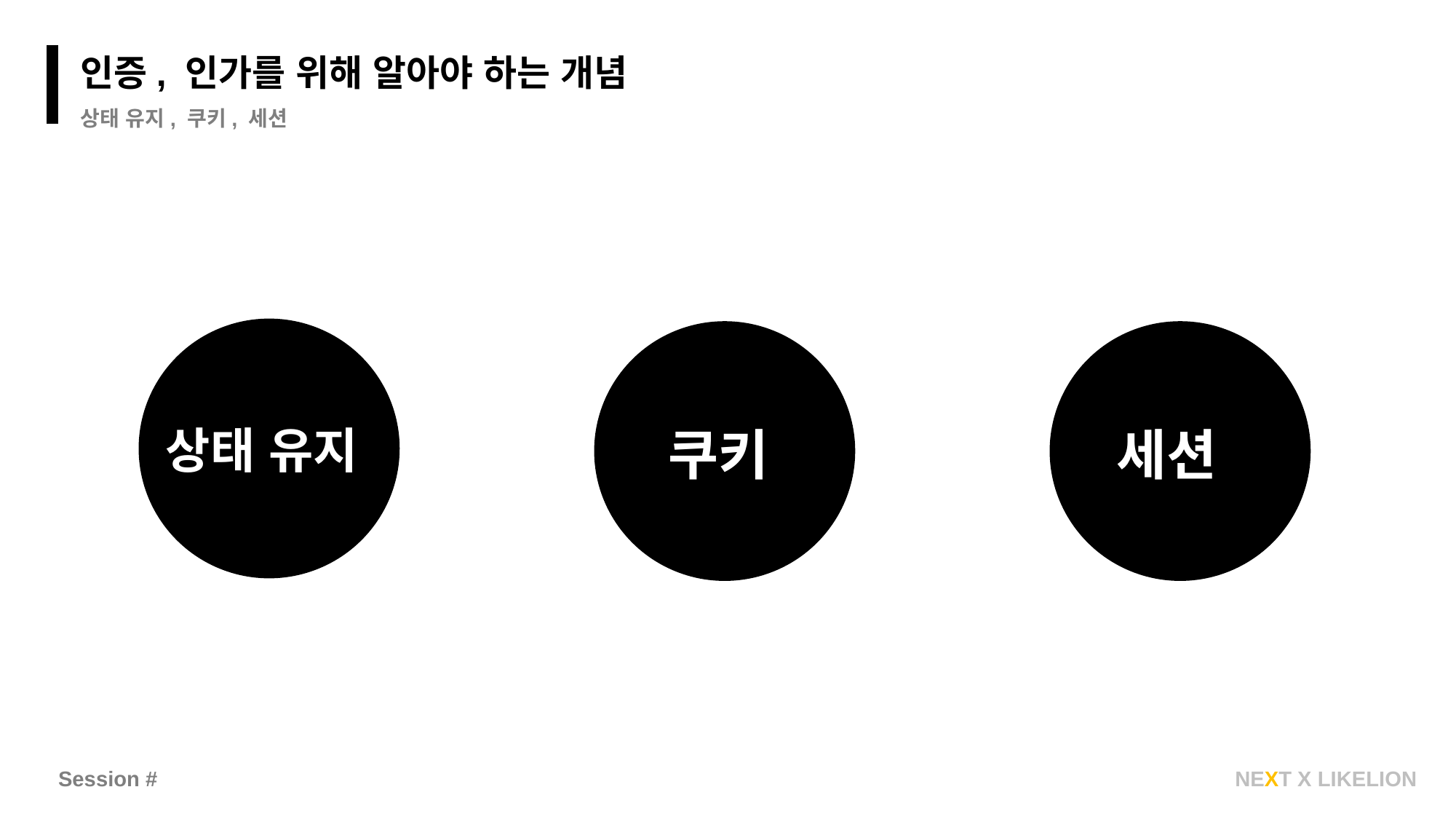

과제
인증, 인가를 위해 알아야 하는 개념

상태 유지, 쿠키, 세션

세션
상태 유지
쿠키
Session #
NEXT X LIKELION